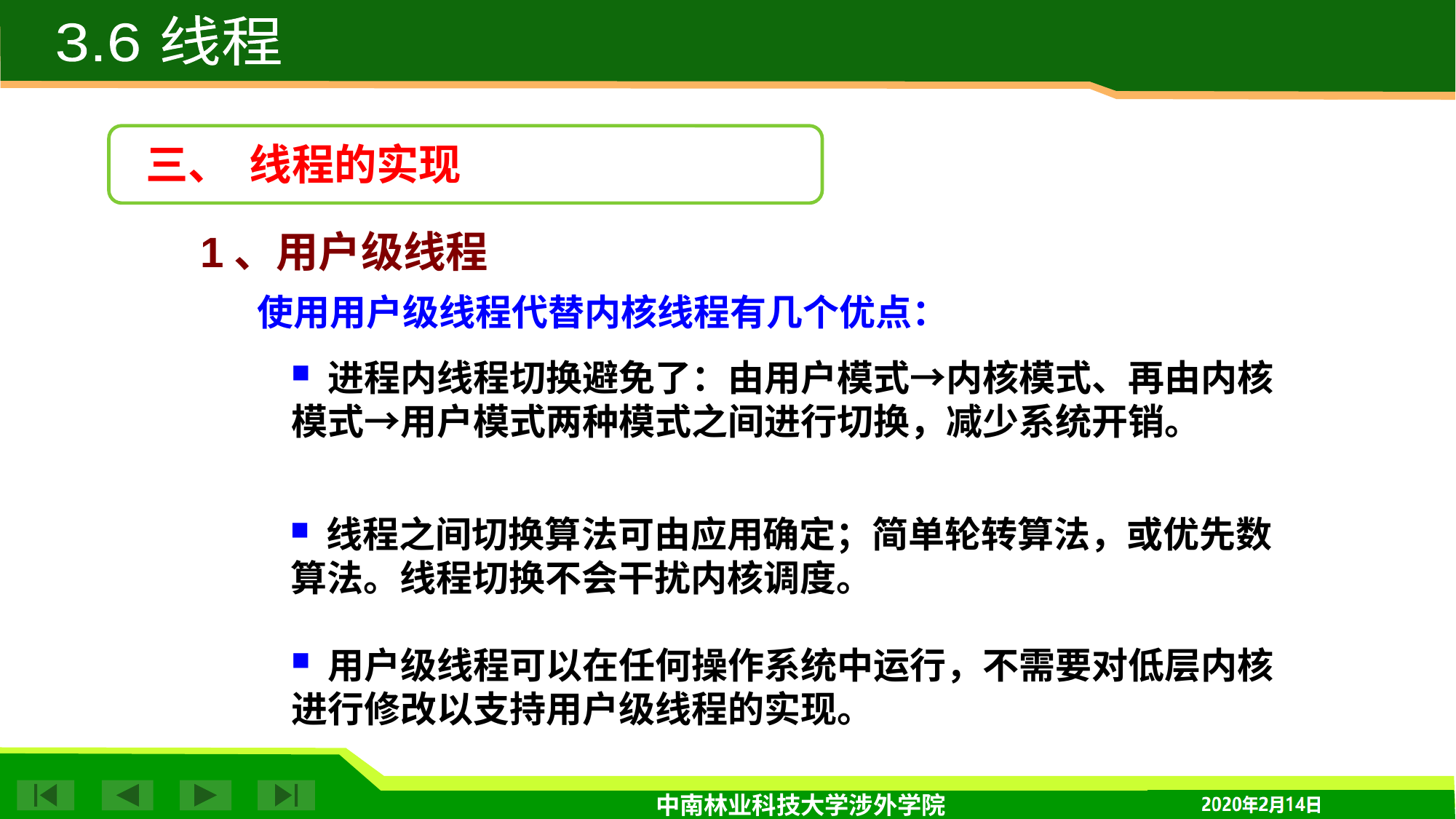

3.6 线程

三、  线程的实现
 1、用户级线程
使用用户级线程代替内核线程有几个优点：
 进程内线程切换避免了：由用户模式→内核模式、再由内核模式→用户模式两种模式之间进行切换，减少系统开销。
 线程之间切换算法可由应用确定；简单轮转算法，或优先数算法。线程切换不会干扰内核调度。
 用户级线程可以在任何操作系统中运行，不需要对低层内核进行修改以支持用户级线程的实现。